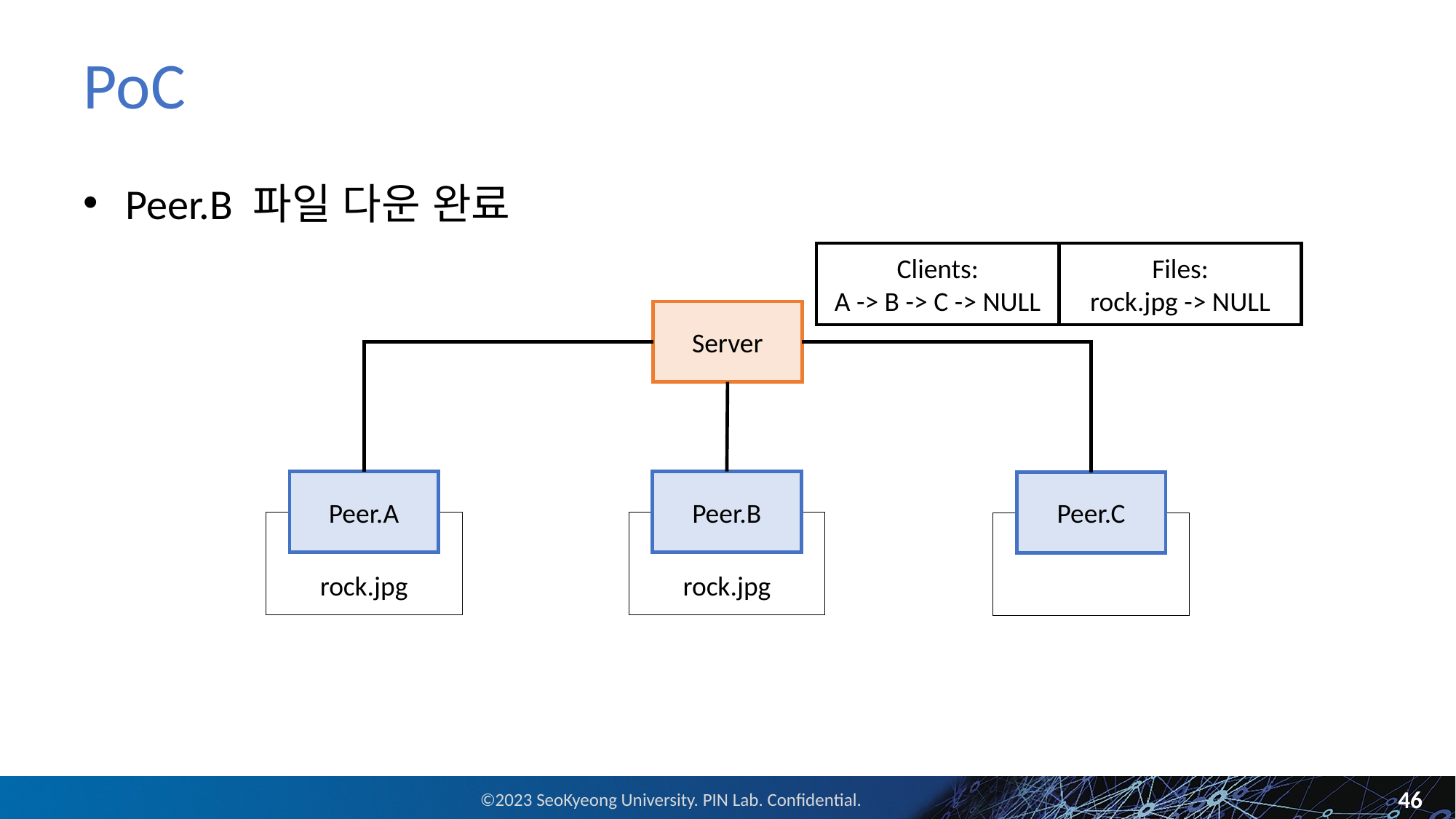

# PoC
Peer.B 파일 다운 완료
Clients:
A -> B -> C -> NULL
Files:
rock.jpg -> NULL
Server
Peer.A

rock.jpg
Peer.B

rock.jpg
Peer.C

46